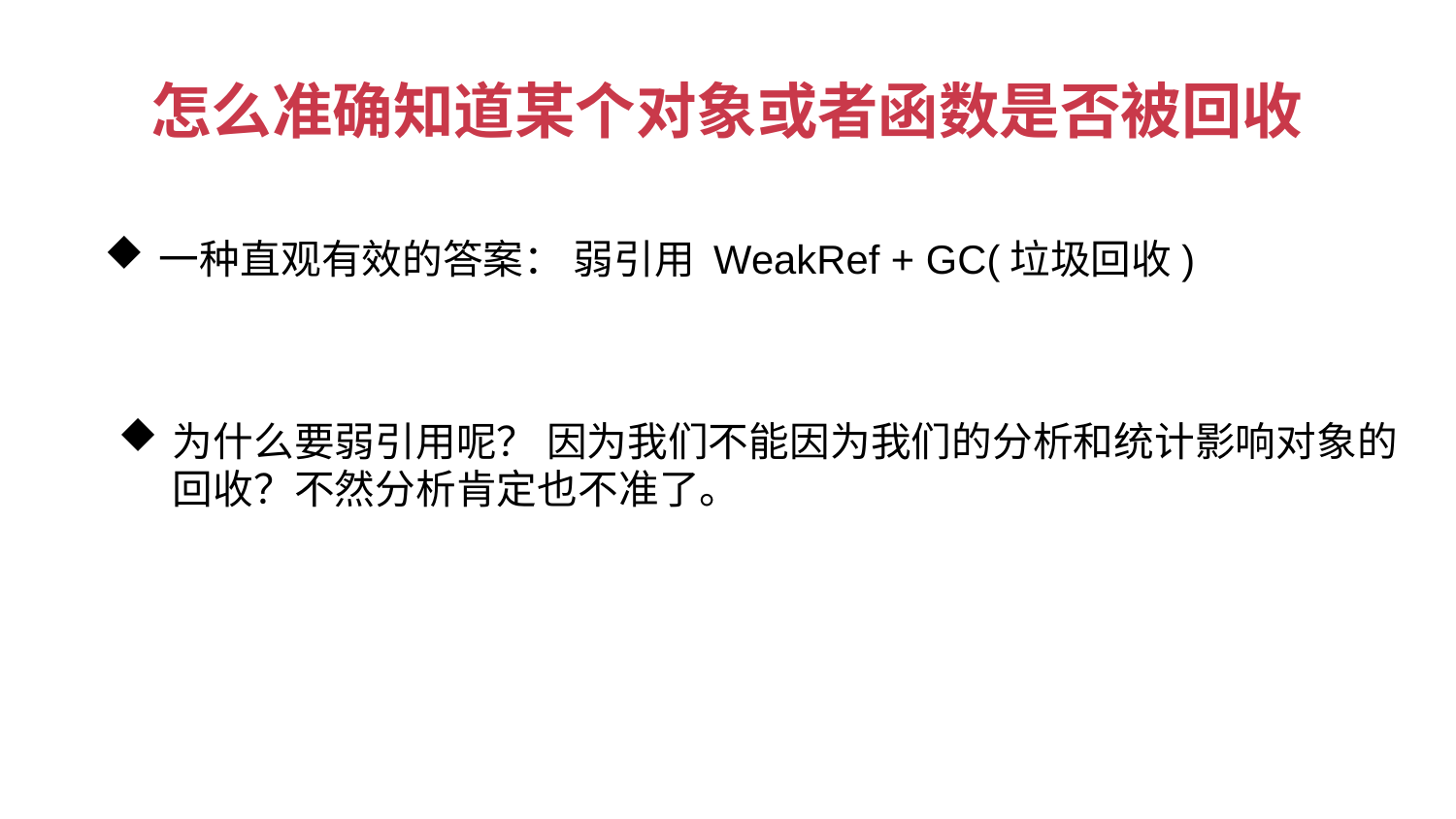

怎么准确知道某个对象或者函数是否被回收
一种直观有效的答案： 弱引用 WeakRef + GC(垃圾回收)
为什么要弱引用呢？ 因为我们不能因为我们的分析和统计影响对象的回收？不然分析肯定也不准了。